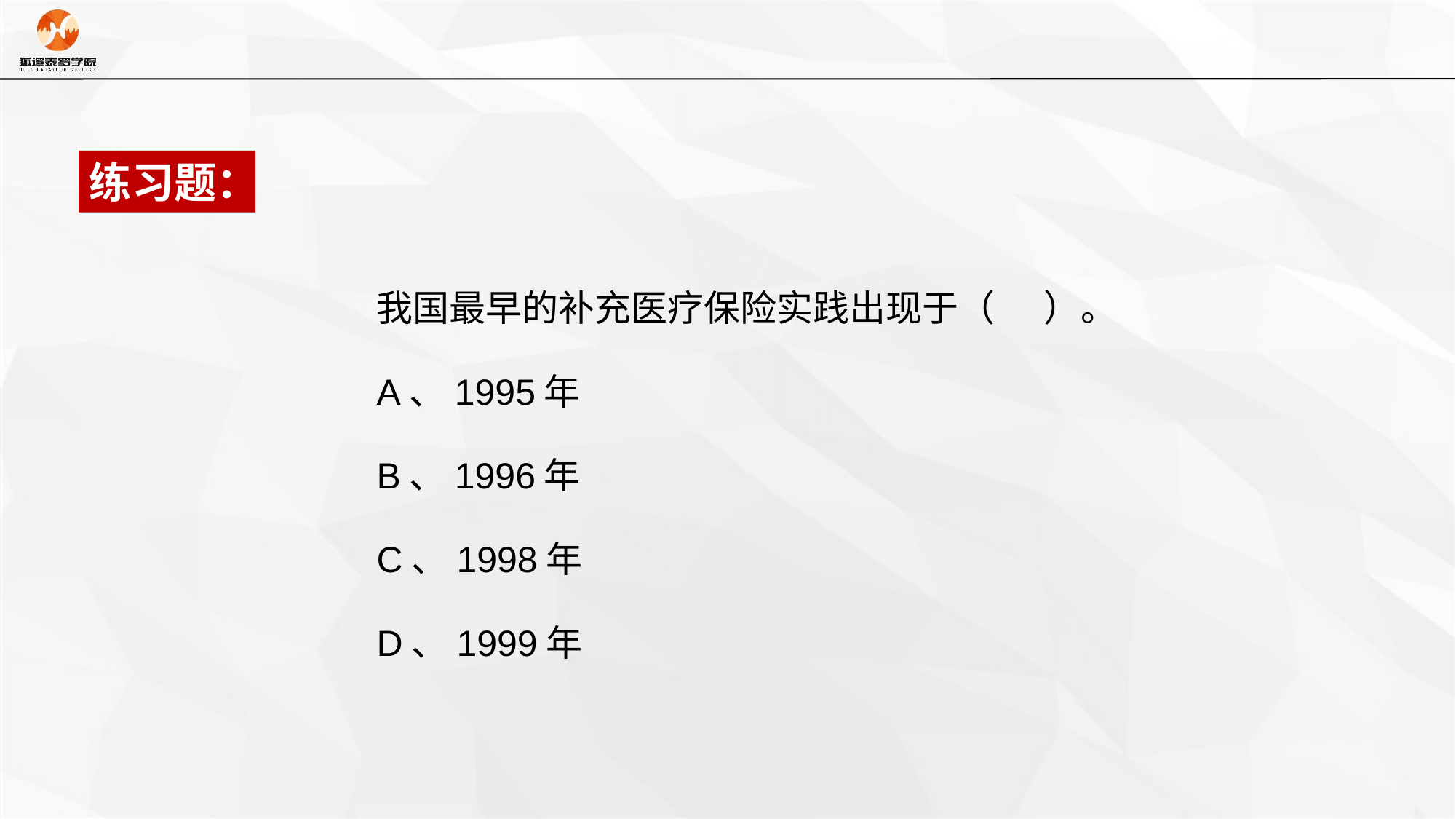

练习题：
我国最早的补充医疗保险实践出现于（      ）。
A、1995年
B、1996年
C、1998年
D、1999年